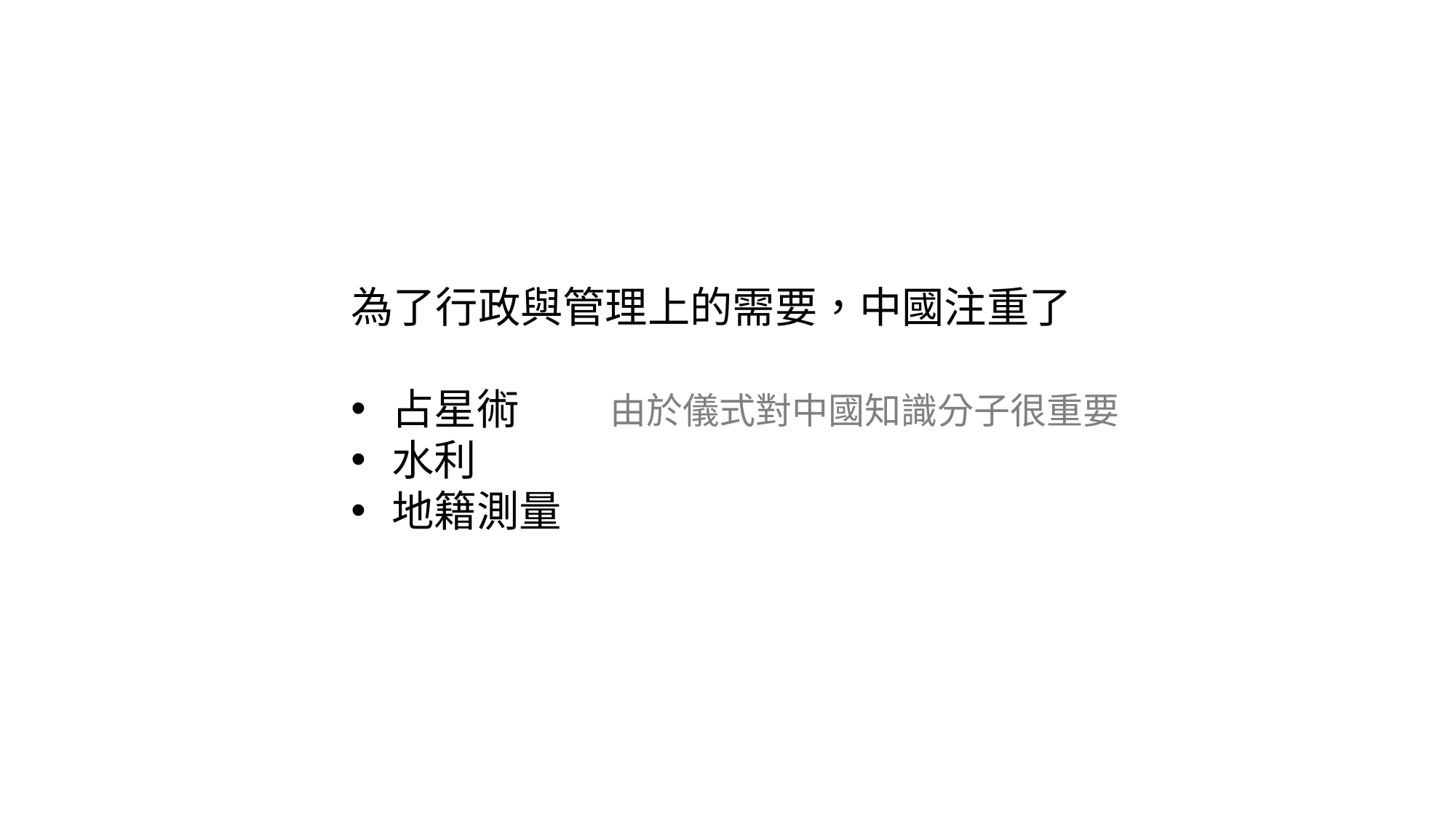

為了行政與管理上的需要，中國注重了

占星術
水利
地籍測量
由於儀式對中國知識分子很重要